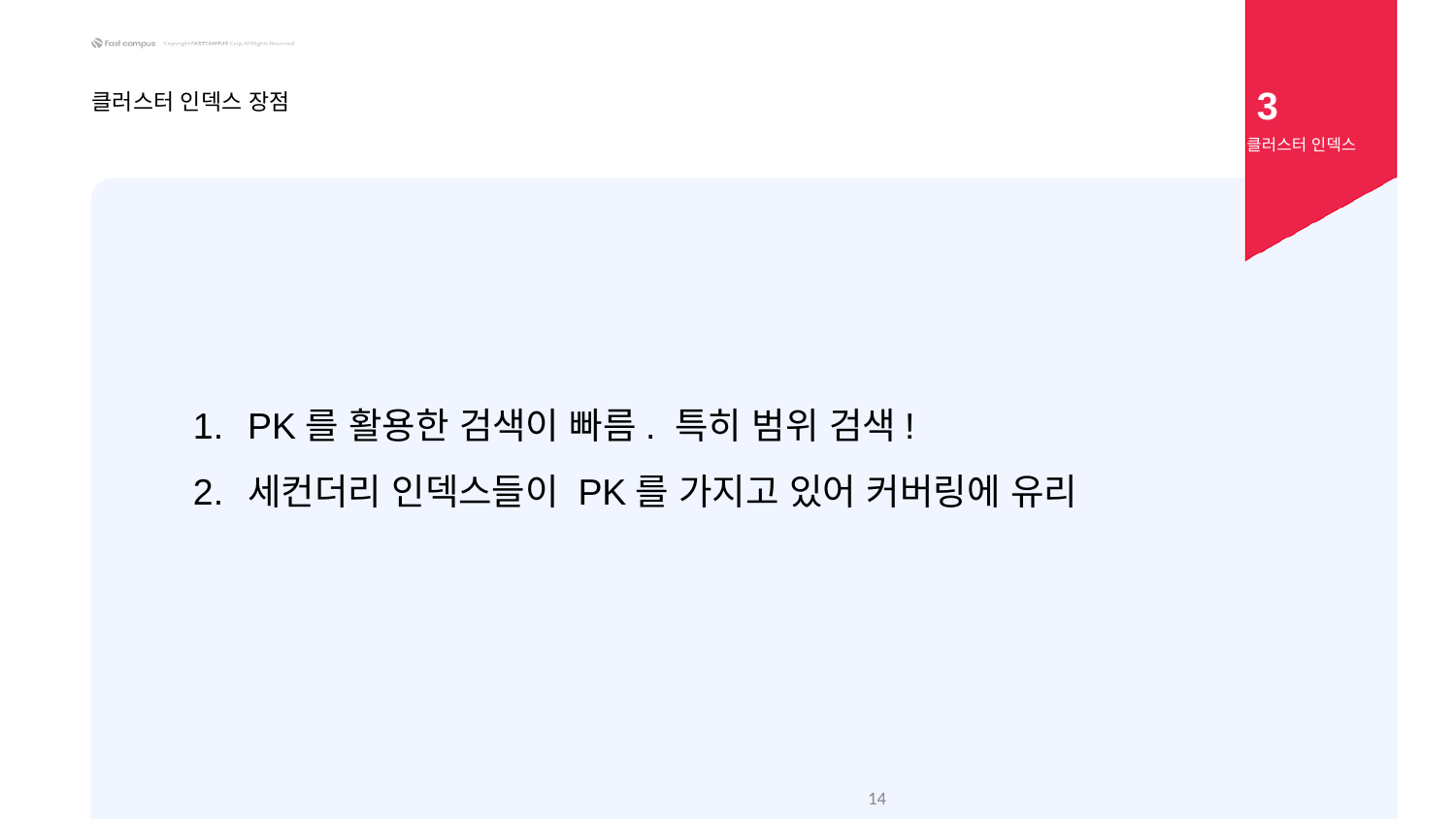

3
클러스터 인덱스 장점
클러스터 인덱스
PK를 활용한 검색이 빠름. 특히 범위 검색!
세컨더리 인덱스들이 PK를 가지고 있어 커버링에 유리

14